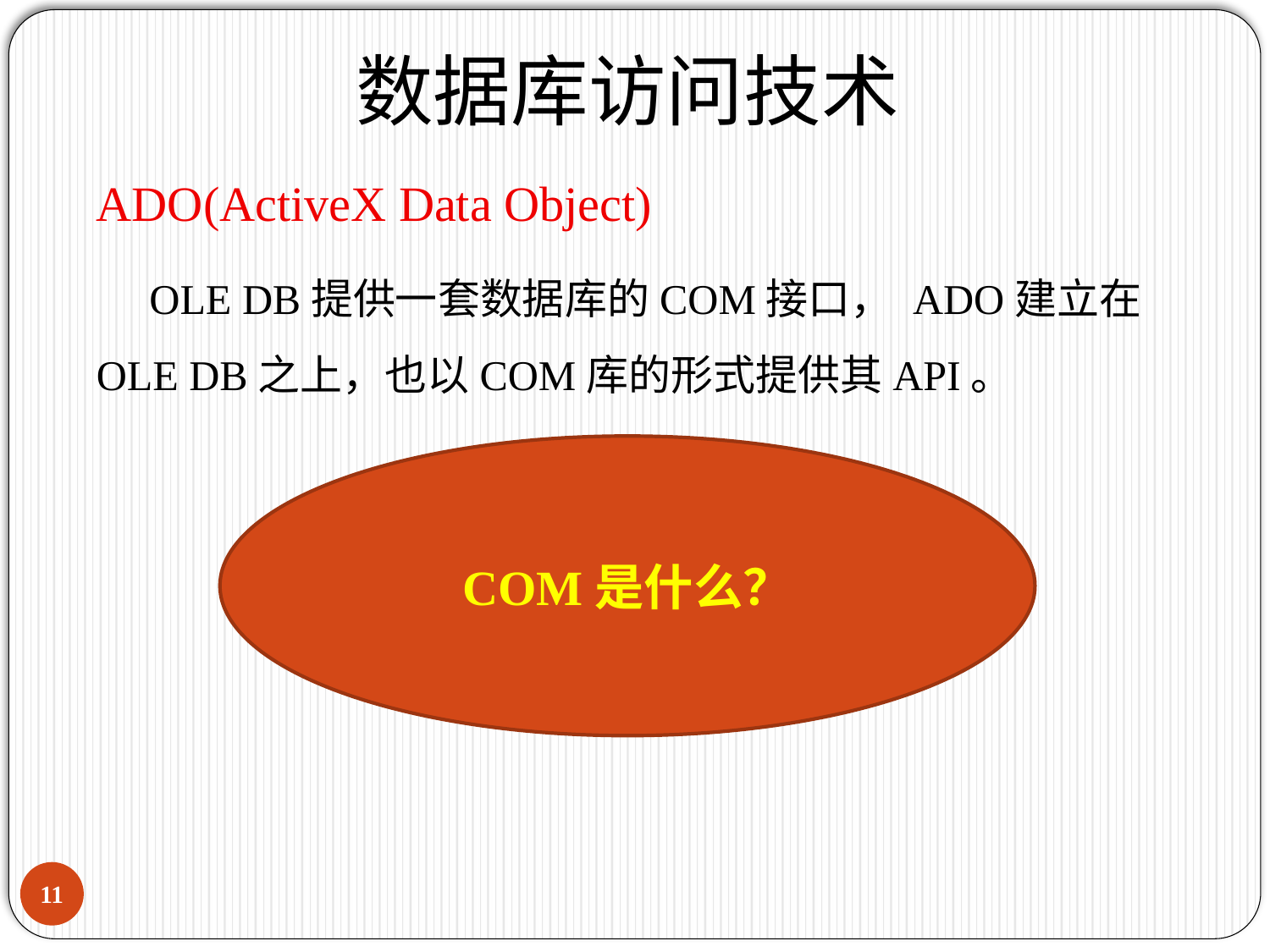

数据库访问技术
ADO(ActiveX Data Object)
     OLE DB提供一套数据库的COM接口， ADO建立在OLE DB之上，也以COM库的形式提供其API。
COM是什么？
11